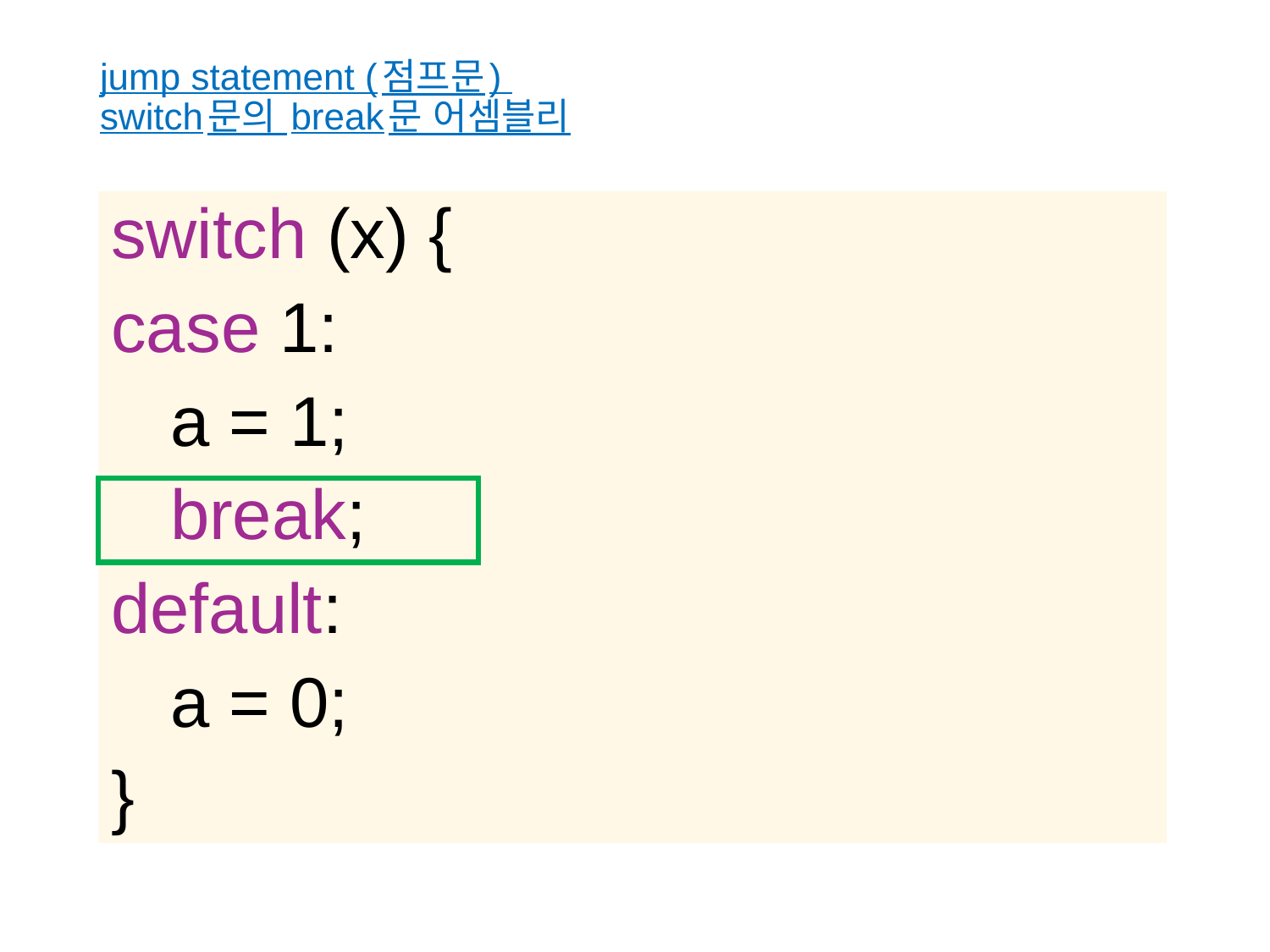

# jump statement (점프문) switch문의 break문 어셈블리
switch (x) {
case 1:
   a = 1;
   break;
default:
   a = 0;
}